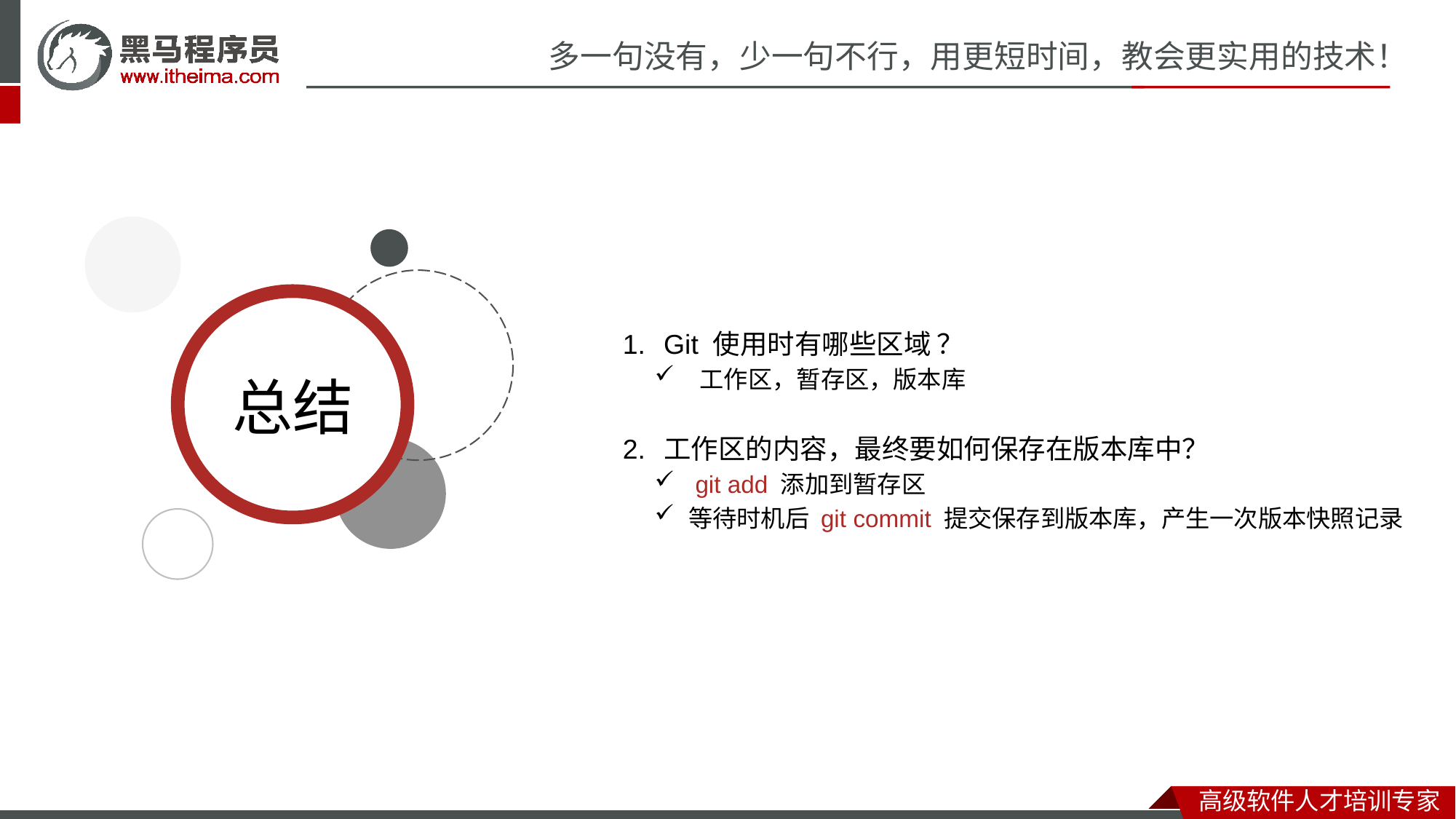

Git 使用时有哪些区域 ？
 工作区，暂存区，版本库
工作区的内容，最终要如何保存在版本库中？
 git add 添加到暂存区
等待时机后 git commit 提交保存到版本库，产生一次版本快照记录